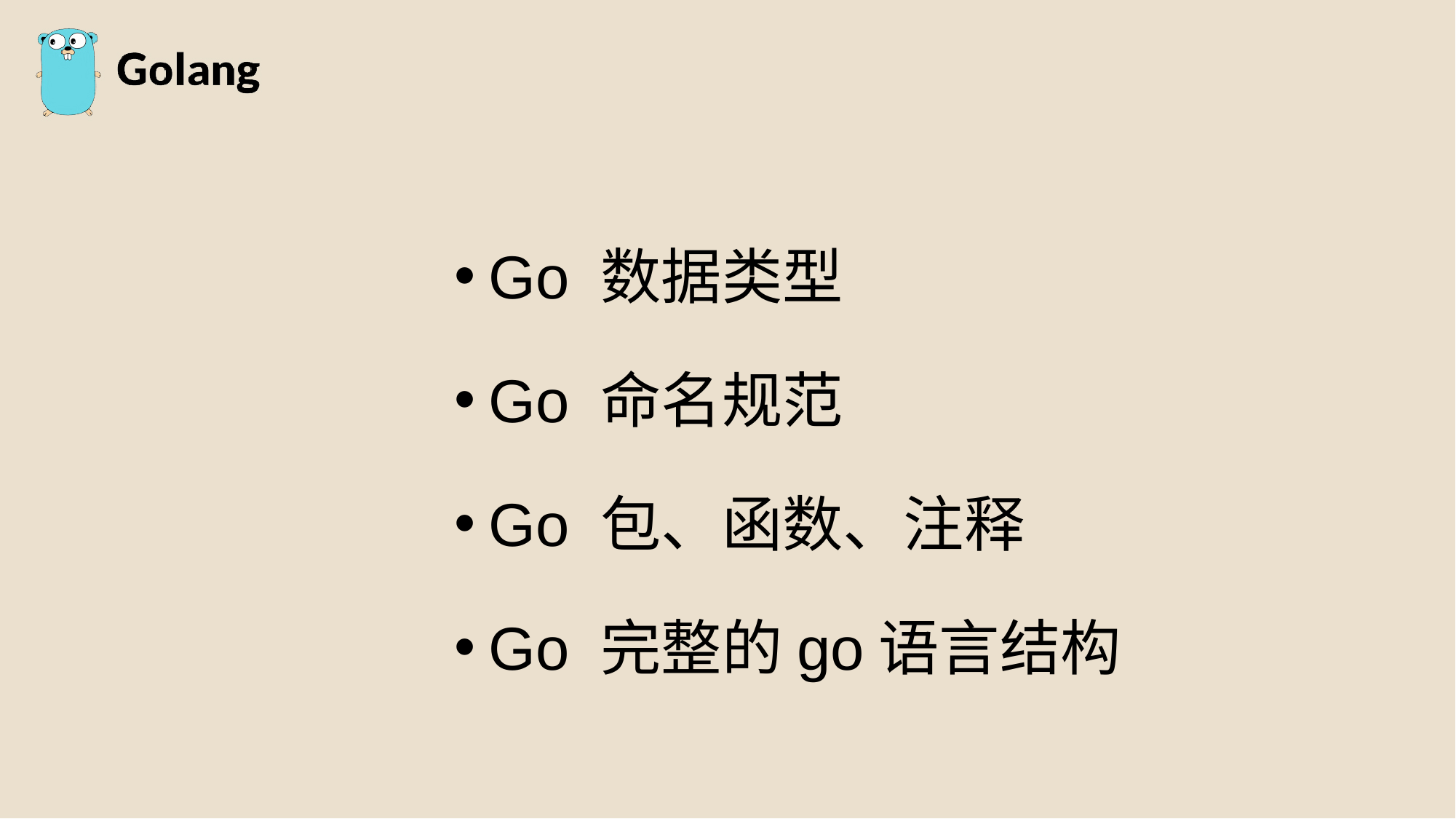

Go 数据类型
Go 命名规范
Go 包、函数、注释
Go 完整的go语言结构